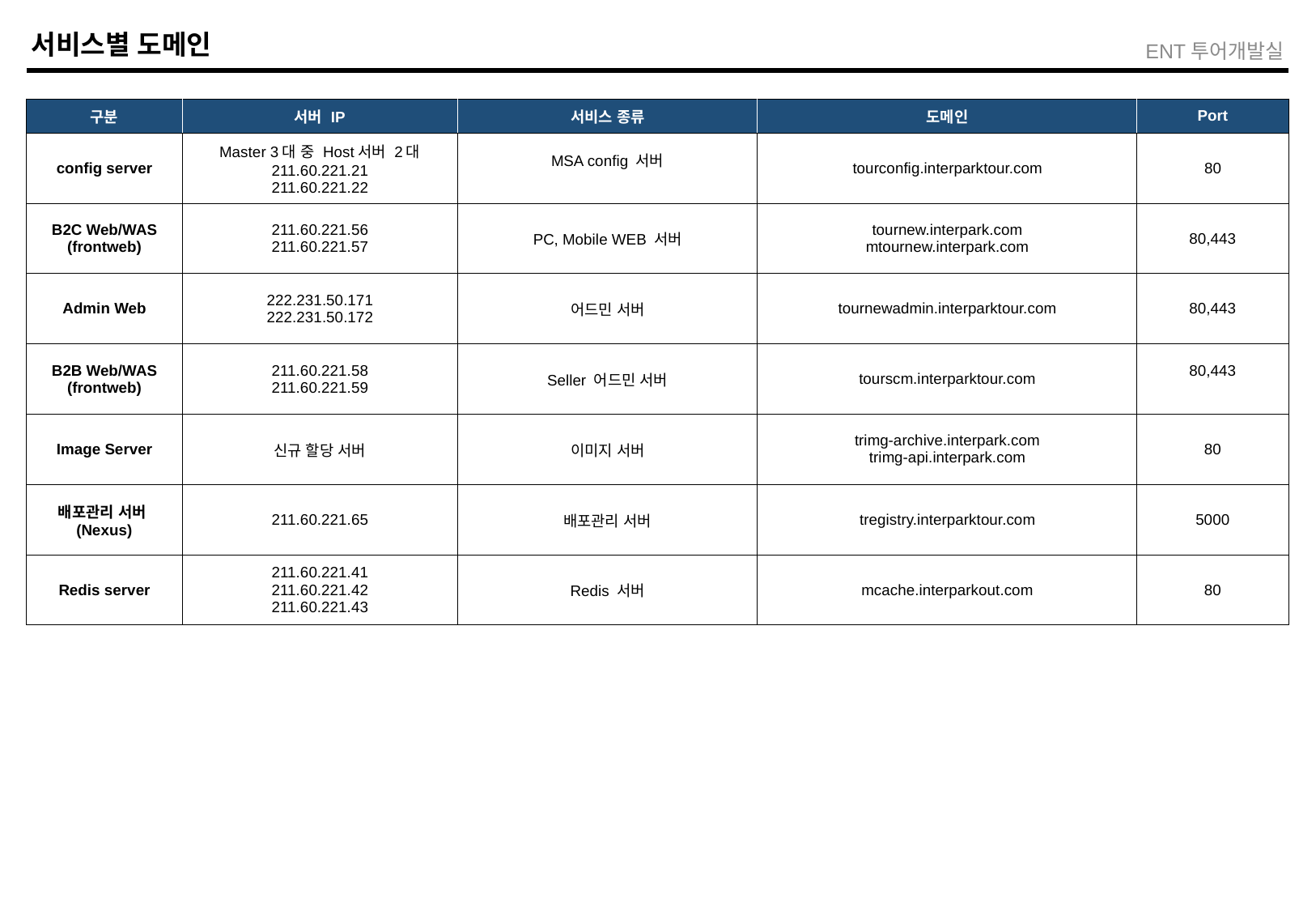

# 서비스별 도메인
ENT투어개발실
| 구분 | 서버 IP | 서비스 종류 | 도메인 | Port |
| --- | --- | --- | --- | --- |
| config server | Master 3대 중 Host서버 2대 211.60.221.21 211.60.221.22 | MSA config 서버 | tourconfig.interparktour.com | 80 |
| B2C Web/WAS (frontweb) | 211.60.221.56 211.60.221.57 | PC, Mobile WEB 서버 | tournew.interpark.com mtournew.interpark.com | 80,443 |
| Admin Web | 222.231.50.171 222.231.50.172 | 어드민 서버 | tournewadmin.interparktour.com | 80,443 |
| B2B Web/WAS (frontweb) | 211.60.221.58 211.60.221.59 | Seller 어드민 서버 | tourscm.interparktour.com | 80,443 |
| Image Server | 신규 할당 서버 | 이미지 서버 | trimg-archive.interpark.com trimg-api.interpark.com | 80 |
| 배포관리 서버(Nexus) | 211.60.221.65 | 배포관리 서버 | tregistry.interparktour.com | 5000 |
| Redis server | 211.60.221.41 211.60.221.42 211.60.221.43 | Redis 서버 | mcache.interparkout.com | 80 |